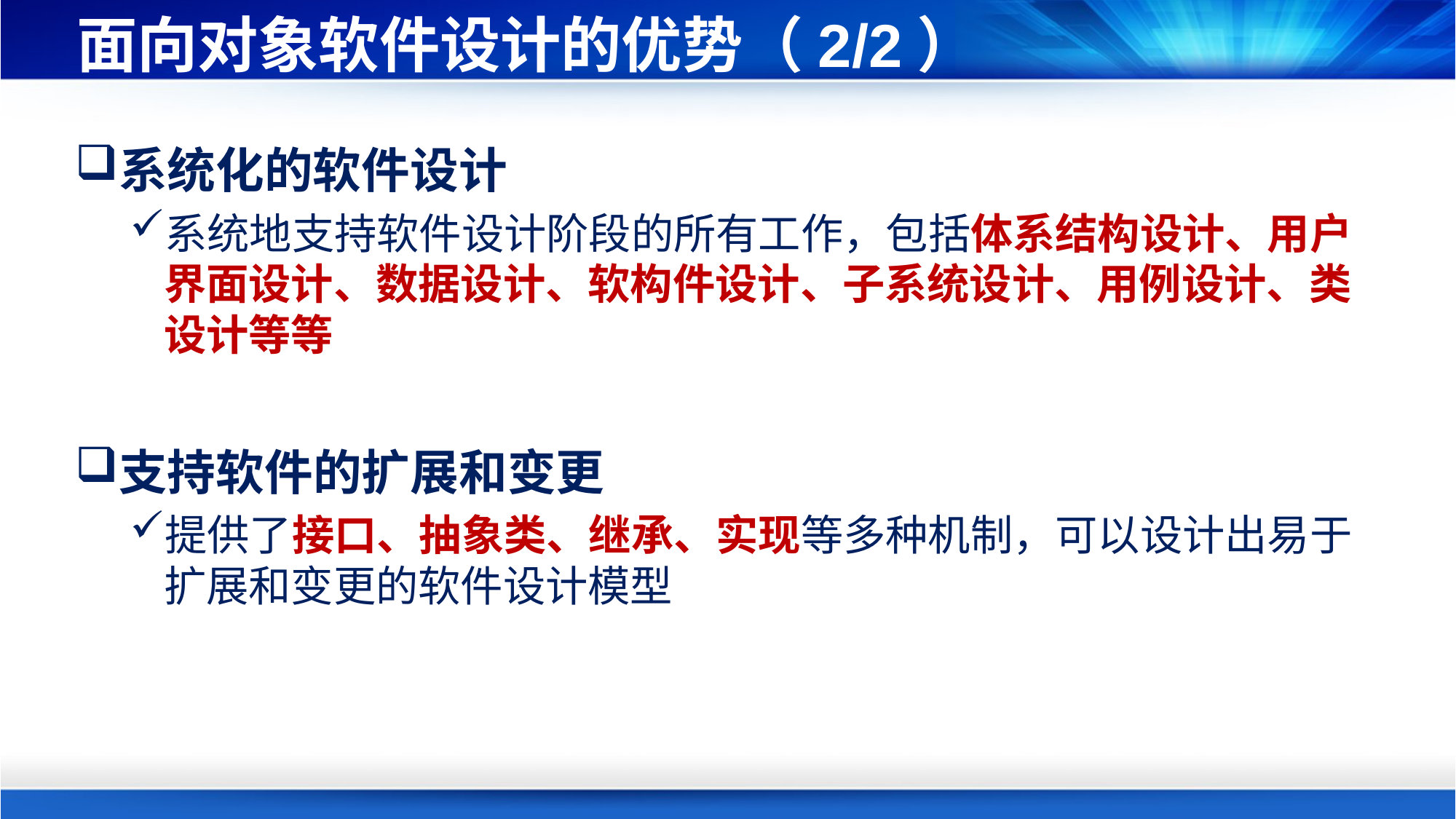

# 面向对象软件设计的优势（2/2）
系统化的软件设计
系统地支持软件设计阶段的所有工作，包括体系结构设计、用户界面设计、数据设计、软构件设计、子系统设计、用例设计、类设计等等

支持软件的扩展和变更
提供了接口、抽象类、继承、实现等多种机制，可以设计出易于扩展和变更的软件设计模型